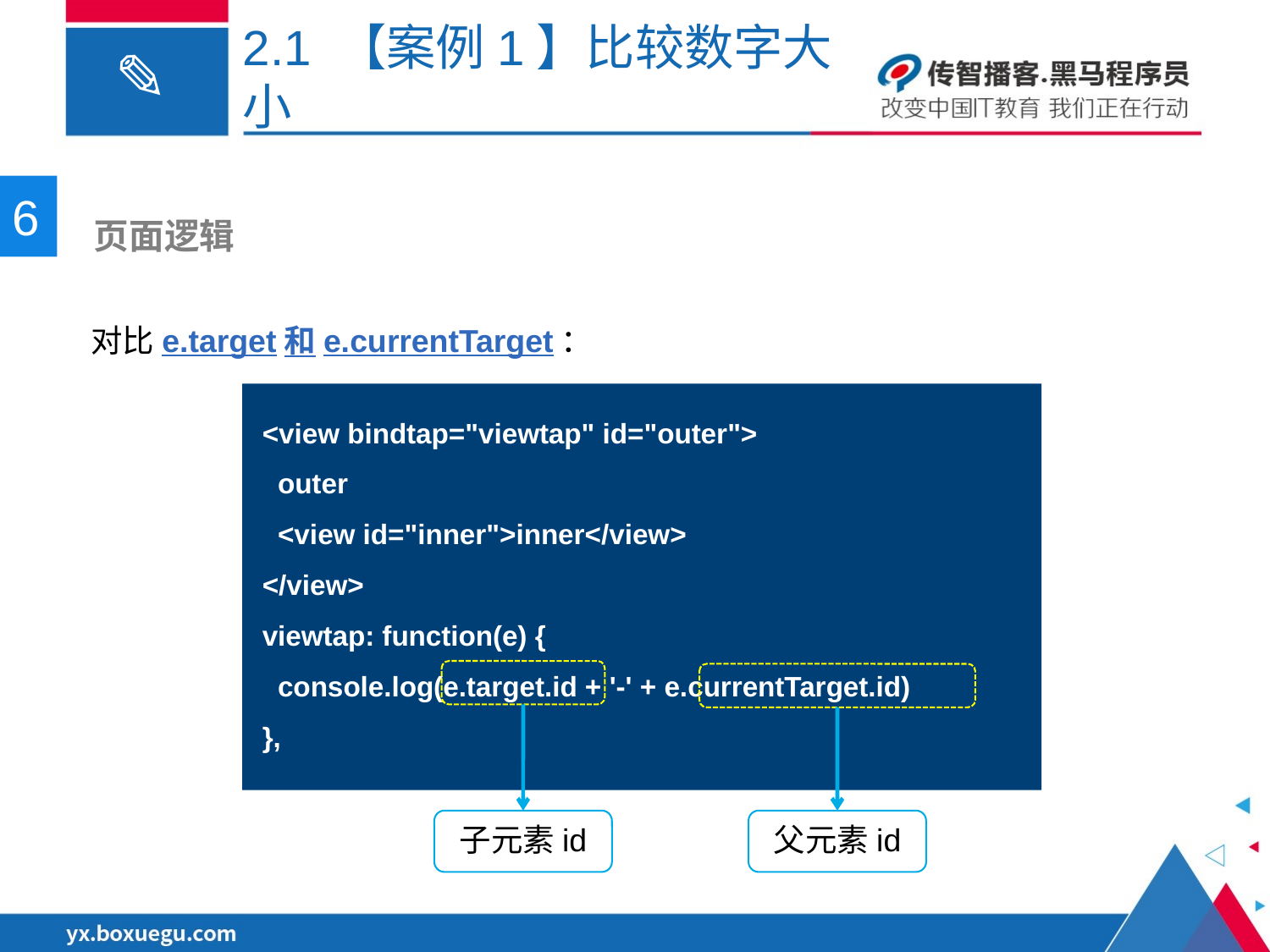

# 2.1 【案例1】比较数字大小

6
  页面逻辑
对比e.target和e.currentTarget：

<view bindtap="viewtap" id="outer">
  outer
  <view id="inner">inner</view>
</view>
viewtap: function(e) {
  console.log(e.target.id + '-' + e.currentTarget.id)
},

子元素id
父元素id